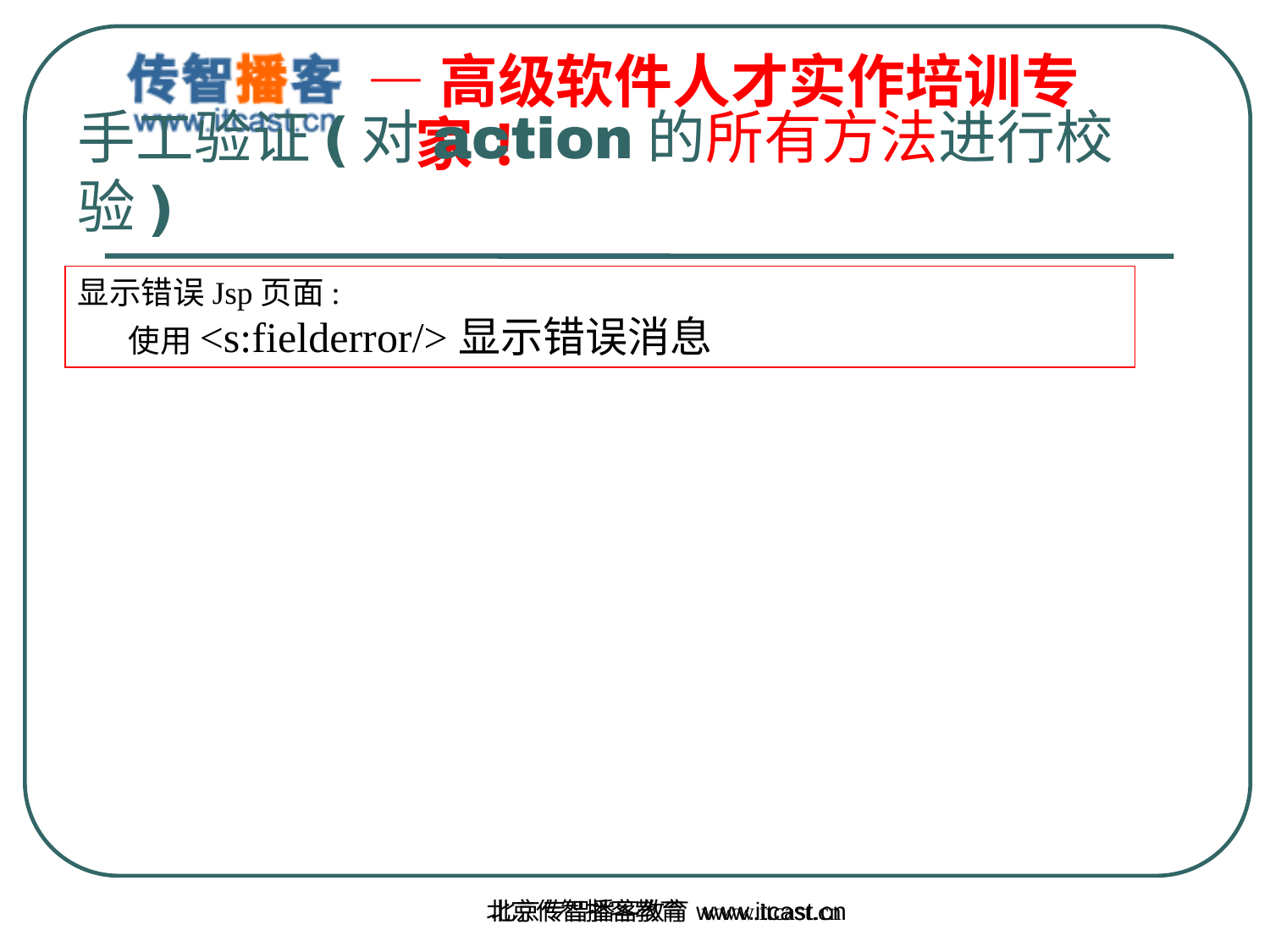

手工验证(对action的所有方法进行校验)
显示错误Jsp页面:
      使用<s:fielderror/>显示错误消息
北京传智播客教育 www.itcast.cn
北京传智播客教育 www.itcast.cn